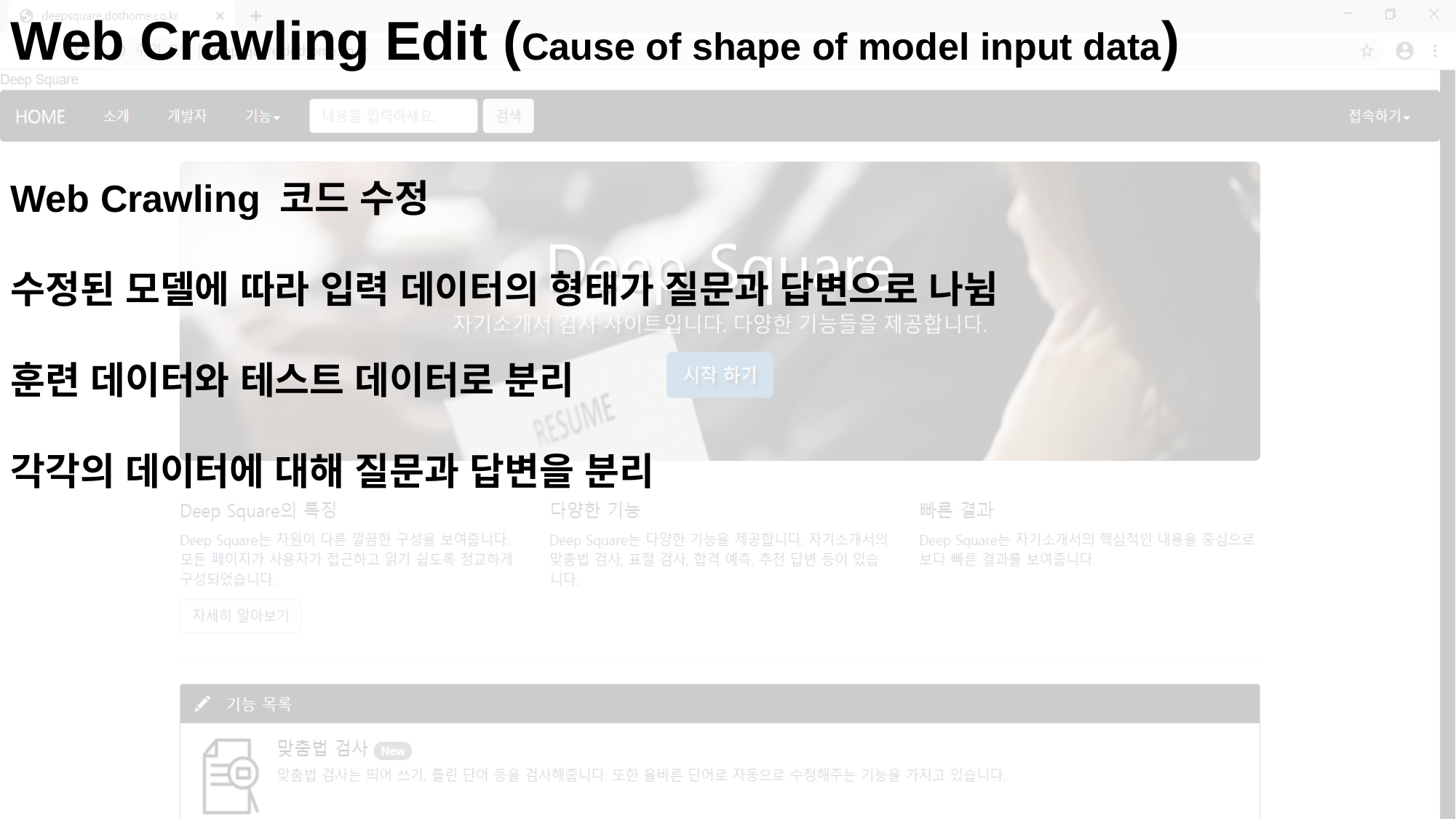

Web Crawling Edit (Cause of shape of model input data)
Web Crawling 코드 수정

수정된 모델에 따라 입력 데이터의 형태가 질문과 답변으로 나뉨

훈련 데이터와 테스트 데이터로 분리

각각의 데이터에 대해 질문과 답변을 분리